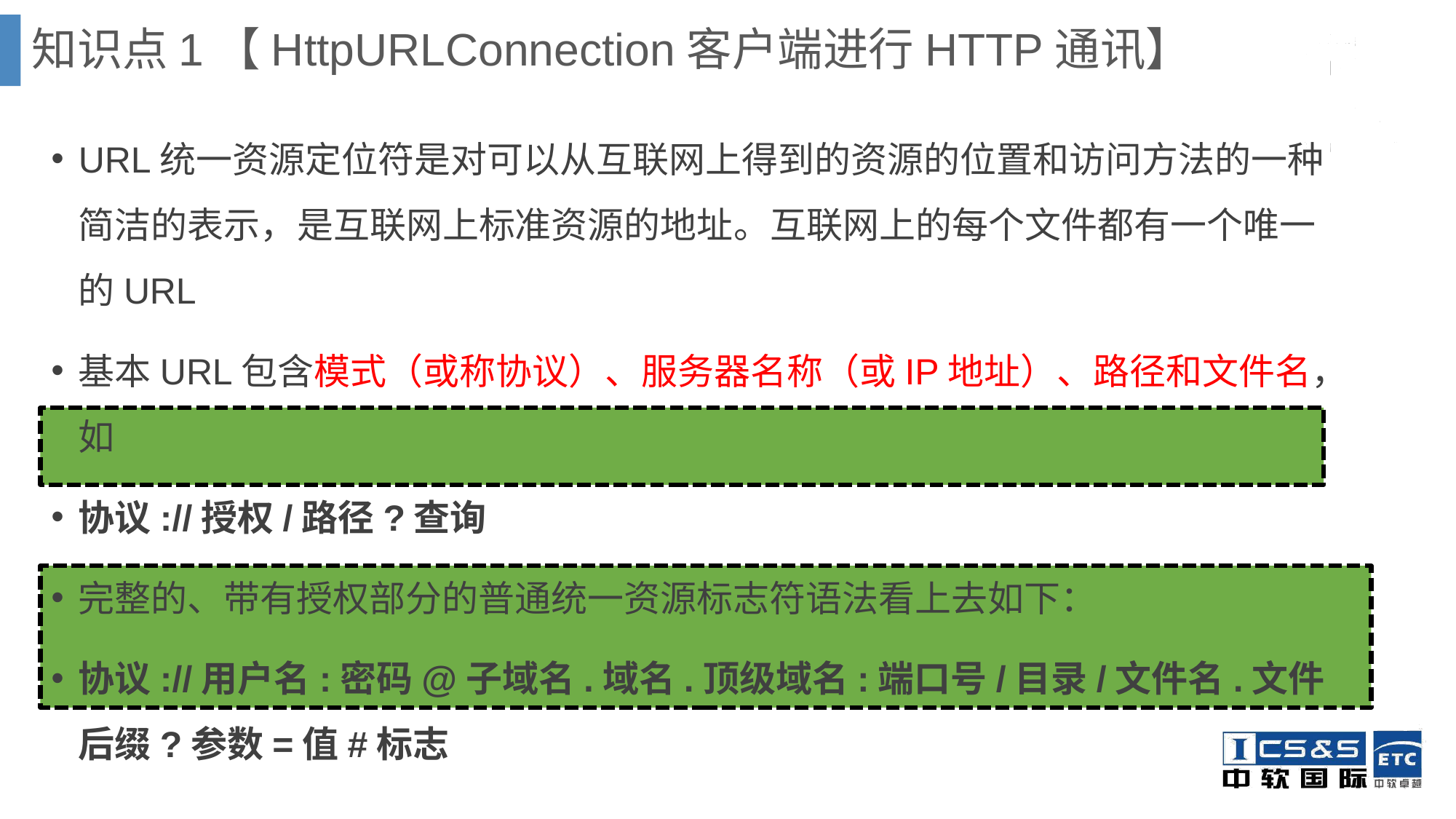

知识点1【HttpURLConnection客户端进行HTTP通讯】
URL统一资源定位符是对可以从互联网上得到的资源的位置和访问方法的一种简洁的表示，是互联网上标准资源的地址。互联网上的每个文件都有一个唯一的URL
基本URL包含模式（或称协议）、服务器名称（或IP地址）、路径和文件名，如
协议://授权/路径?查询
完整的、带有授权部分的普通统一资源标志符语法看上去如下：
协议://用户名:密码@子域名.域名.顶级域名:端口号/目录/文件名.文件后缀?参数=值#标志